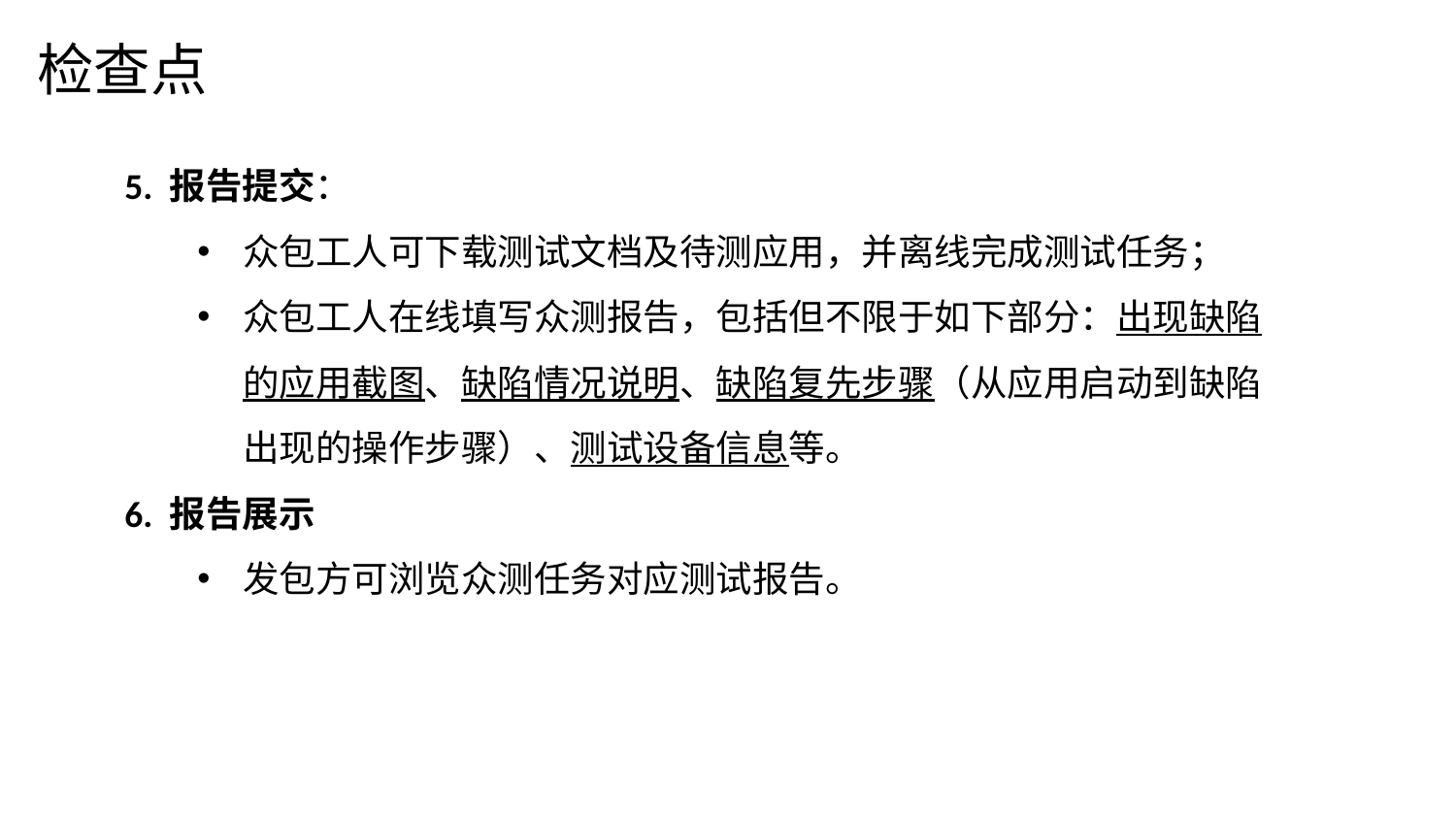

检查点
5. 报告提交：
众包工人可下载测试文档及待测应用，并离线完成测试任务；
众包工人在线填写众测报告，包括但不限于如下部分：出现缺陷的应用截图、缺陷情况说明、缺陷复先步骤（从应用启动到缺陷出现的操作步骤）、测试设备信息等。
6. 报告展示
发包方可浏览众测任务对应测试报告。